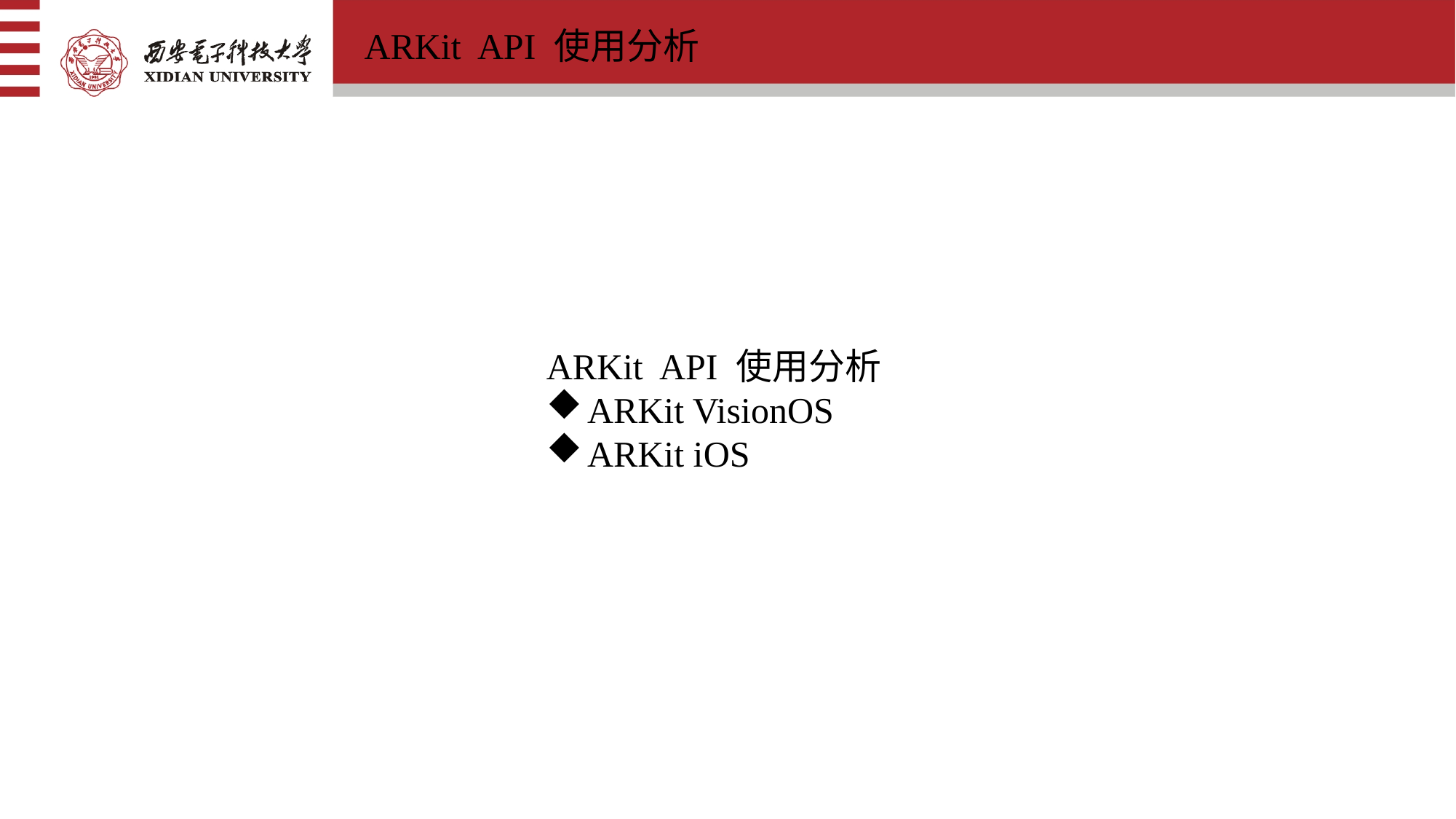

ARKit  API 使用分析
ARKit  API 使用分析
ARKit VisionOS
ARKit iOS